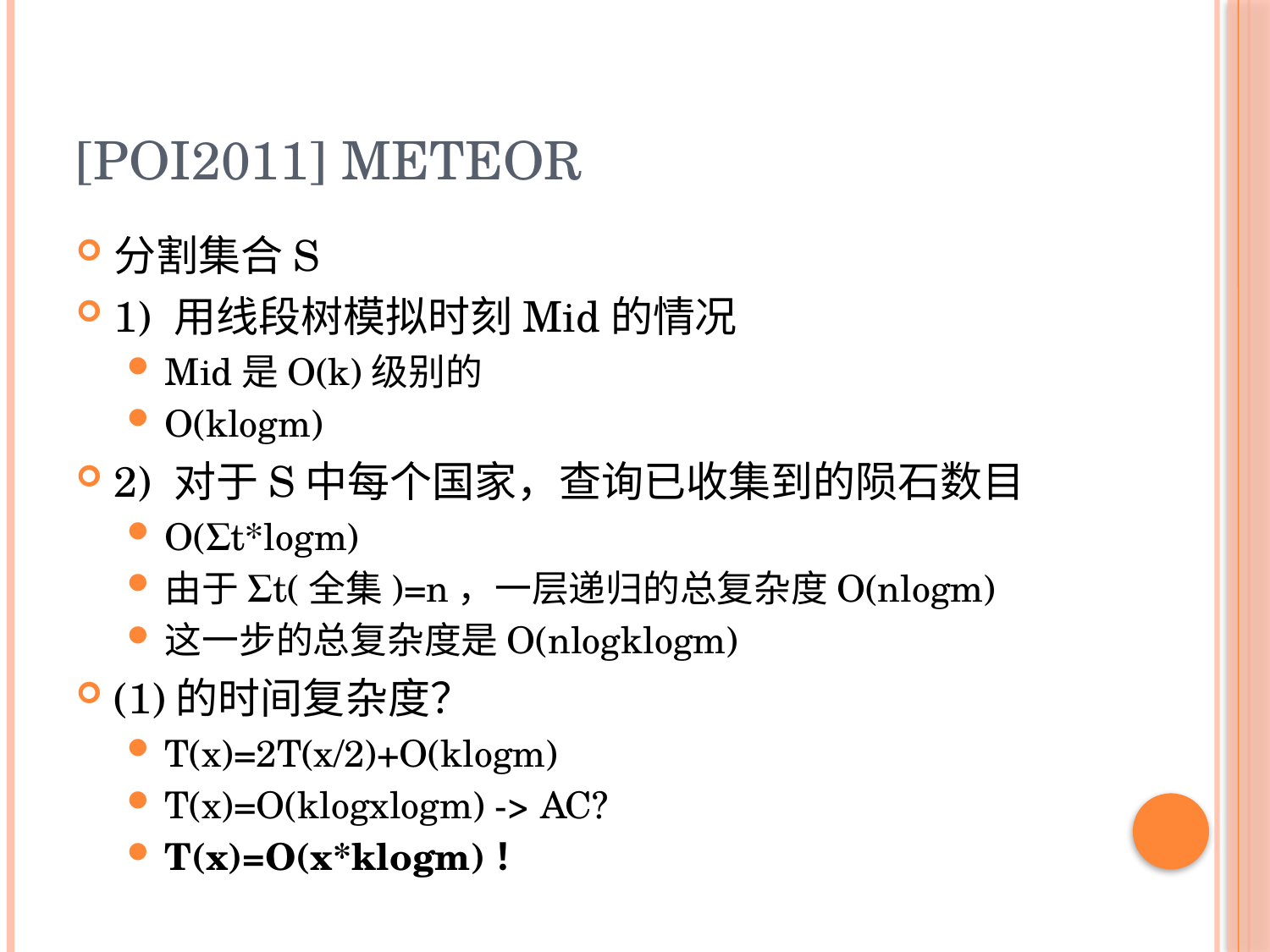

# [POI2011] Meteor
分割集合S
1) 用线段树模拟时刻Mid的情况
Mid是O(k)级别的
O(klogm)
2) 对于S中每个国家，查询已收集到的陨石数目
O(Σt*logm)
由于Σt(全集)=n，一层递归的总复杂度O(nlogm)
这一步的总复杂度是O(nlogklogm)
(1)的时间复杂度？
T(x)=2T(x/2)+O(klogm)
T(x)=O(klogxlogm) -> AC?
T(x)=O(x*klogm)！